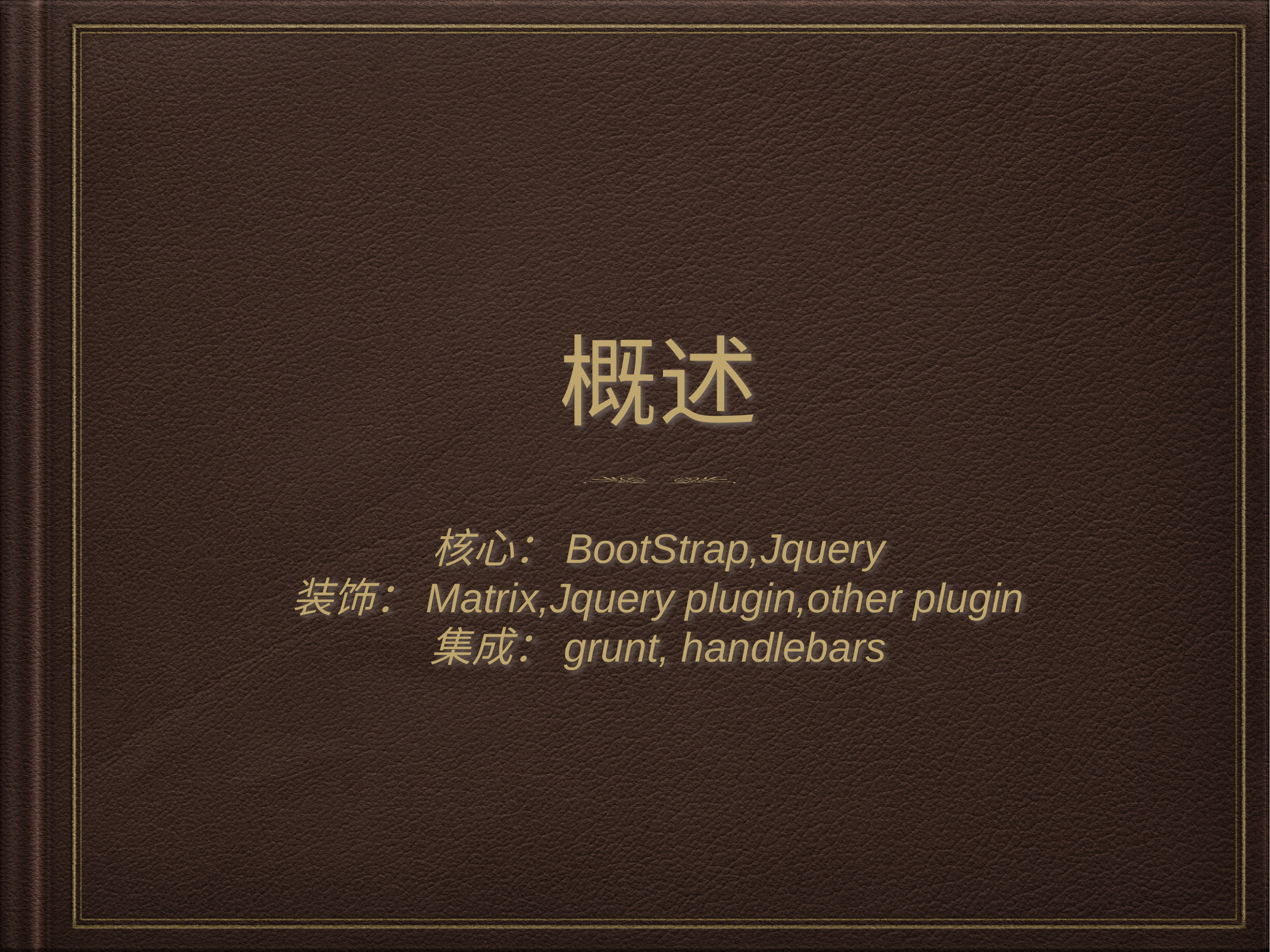

# 概述
核心：BootStrap,Jquery
装饰：Matrix,Jquery plugin,other plugin
集成：grunt, handlebars